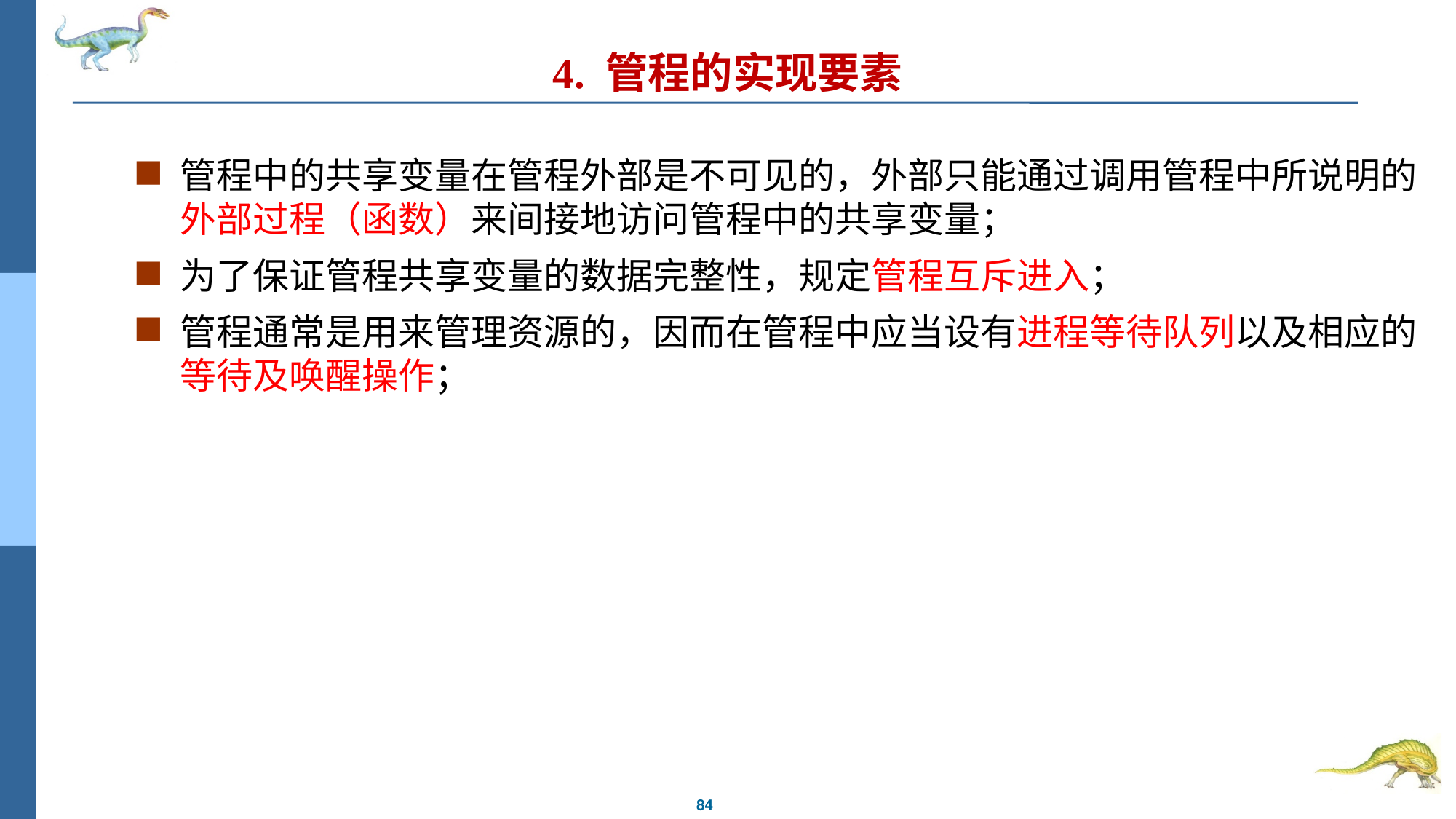

# 4. 管程的实现要素
管程中的共享变量在管程外部是不可见的，外部只能通过调用管程中所说明的外部过程（函数）来间接地访问管程中的共享变量；
为了保证管程共享变量的数据完整性，规定管程互斥进入；
管程通常是用来管理资源的，因而在管程中应当设有进程等待队列以及相应的等待及唤醒操作；